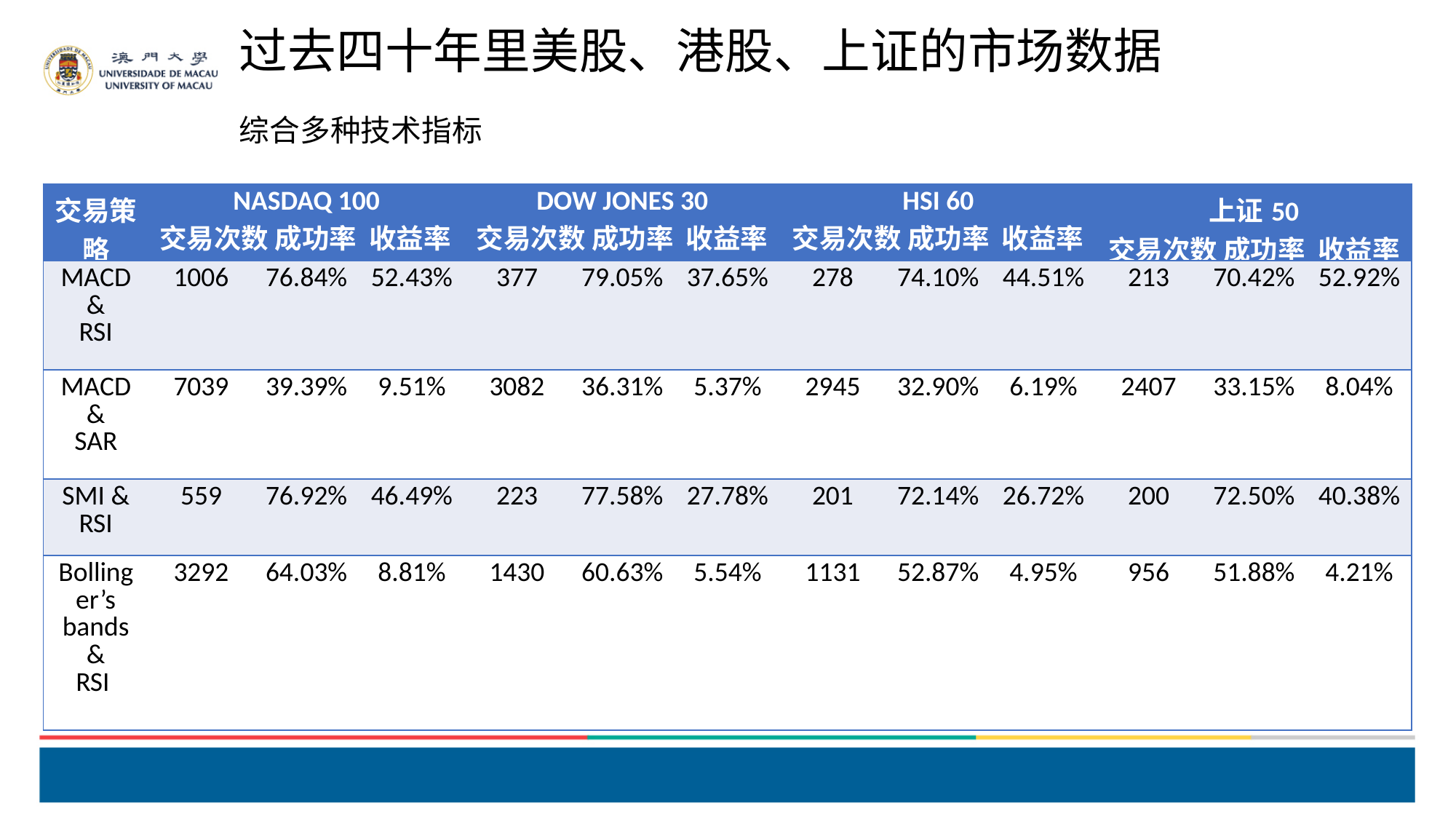

过去四十年里美股、港股、上证的市场数据

综合多种技术指标

| 交易策略 | NASDAQ 100 交易次数 成功率 收益率 |  |  | DOW JONES 30 交易次数 成功率 收益率 |  |  | HSI 60 交易次数 成功率 收益率 |  |  | 上证50 交易次数 成功率 收益率 |  |  |
| --- | --- | --- | --- | --- | --- | --- | --- | --- | --- | --- | --- | --- |
| MACD & RSI | 1006 | 76.84% | 52.43% | 377 | 79.05% | 37.65% | 278 | 74.10% | 44.51% | 213 | 70.42% | 52.92% |
| MACD & SAR | 7039 | 39.39% | 9.51% | 3082 | 36.31% | 5.37% | 2945 | 32.90% | 6.19% | 2407 | 33.15% | 8.04% |
| SMI & RSI | 559 | 76.92% | 46.49% | 223 | 77.58% | 27.78% | 201 | 72.14% | 26.72% | 200 | 72.50% | 40.38% |
| Bollinger’s bands & RSI | 3292 | 64.03% | 8.81% | 1430 | 60.63% | 5.54% | 1131 | 52.87% | 4.95% | 956 | 51.88% | 4.21% |